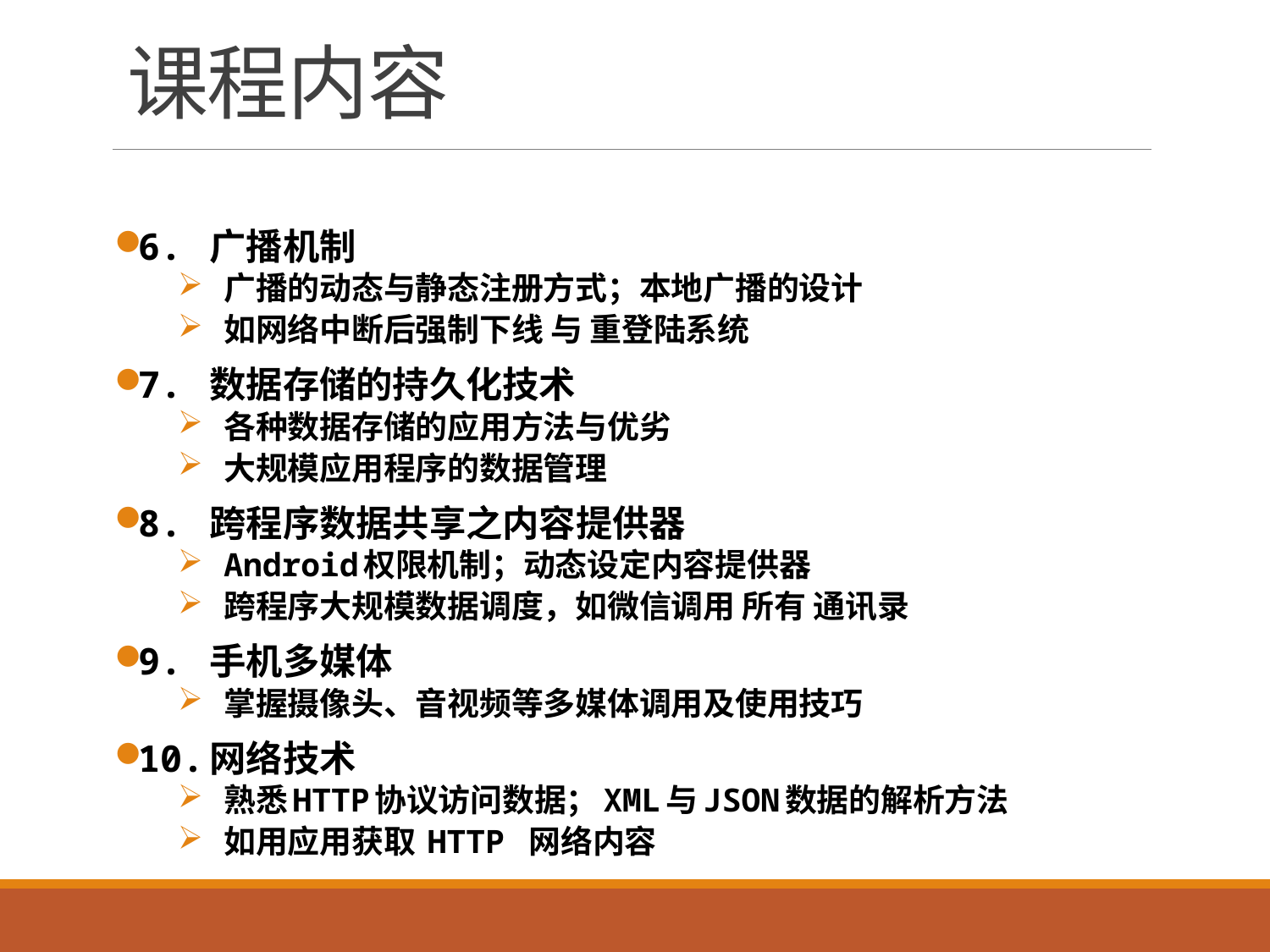

# 课程内容

6. 广播机制
广播的动态与静态注册方式；本地广播的设计
如网络中断后强制下线 与 重登陆系统
7. 数据存储的持久化技术
各种数据存储的应用方法与优劣
大规模应用程序的数据管理
8. 跨程序数据共享之内容提供器
Android权限机制；动态设定内容提供器
跨程序大规模数据调度，如微信调用 所有 通讯录
9. 手机多媒体
掌握摄像头、音视频等多媒体调用及使用技巧
10.网络技术
熟悉HTTP协议访问数据；XML与JSON数据的解析方法
如用应用获取 HTTP 网络内容